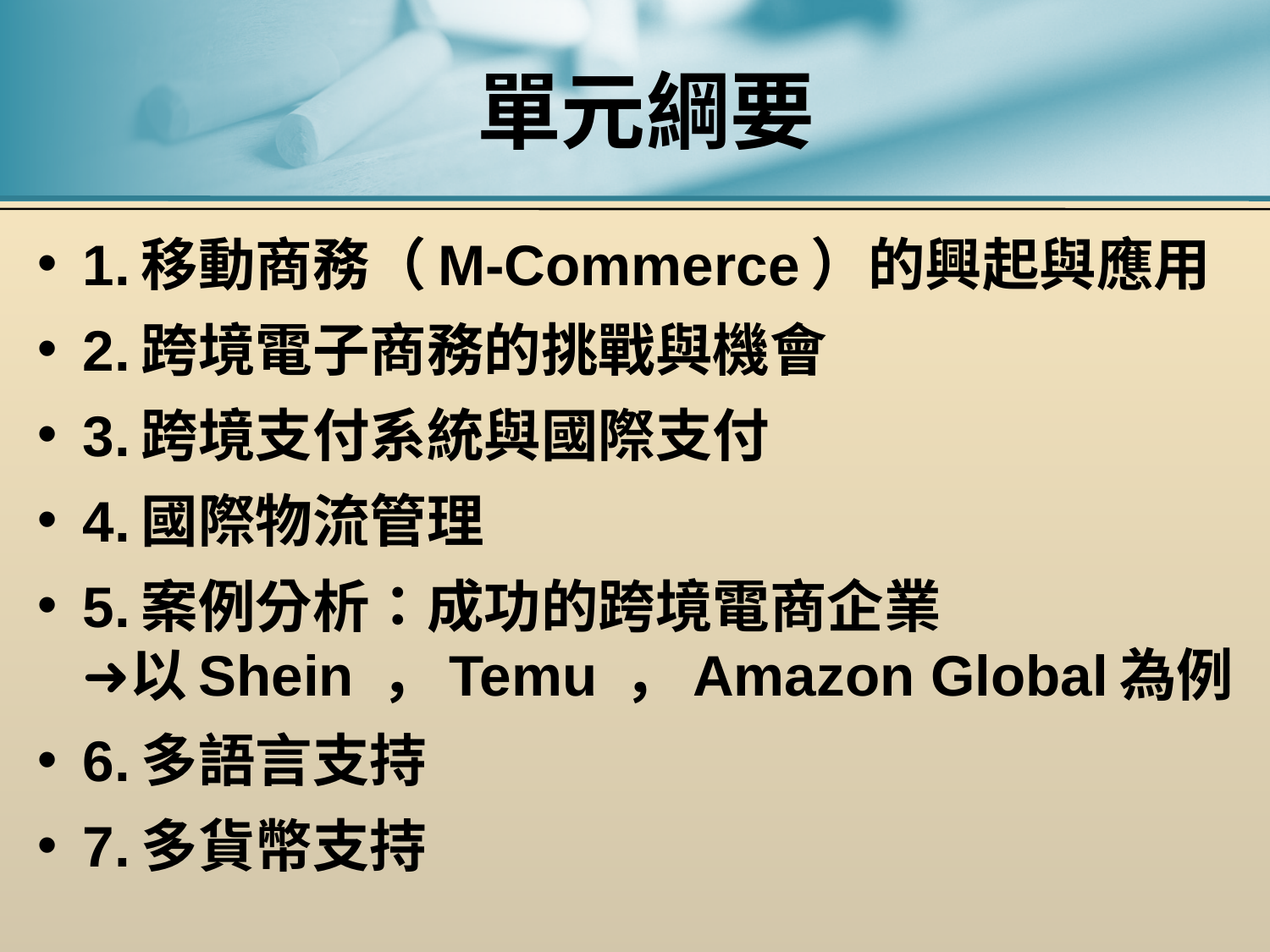

# 單元綱要
1.移動商務（M-Commerce）的興起與應用
2.跨境電子商務的挑戰與機會
3.跨境支付系統與國際支付
4.國際物流管理
5.案例分析：成功的跨境電商企業
➜以Shein ，Temu ，Amazon Global為例
6.多語言支持
7.多貨幣支持